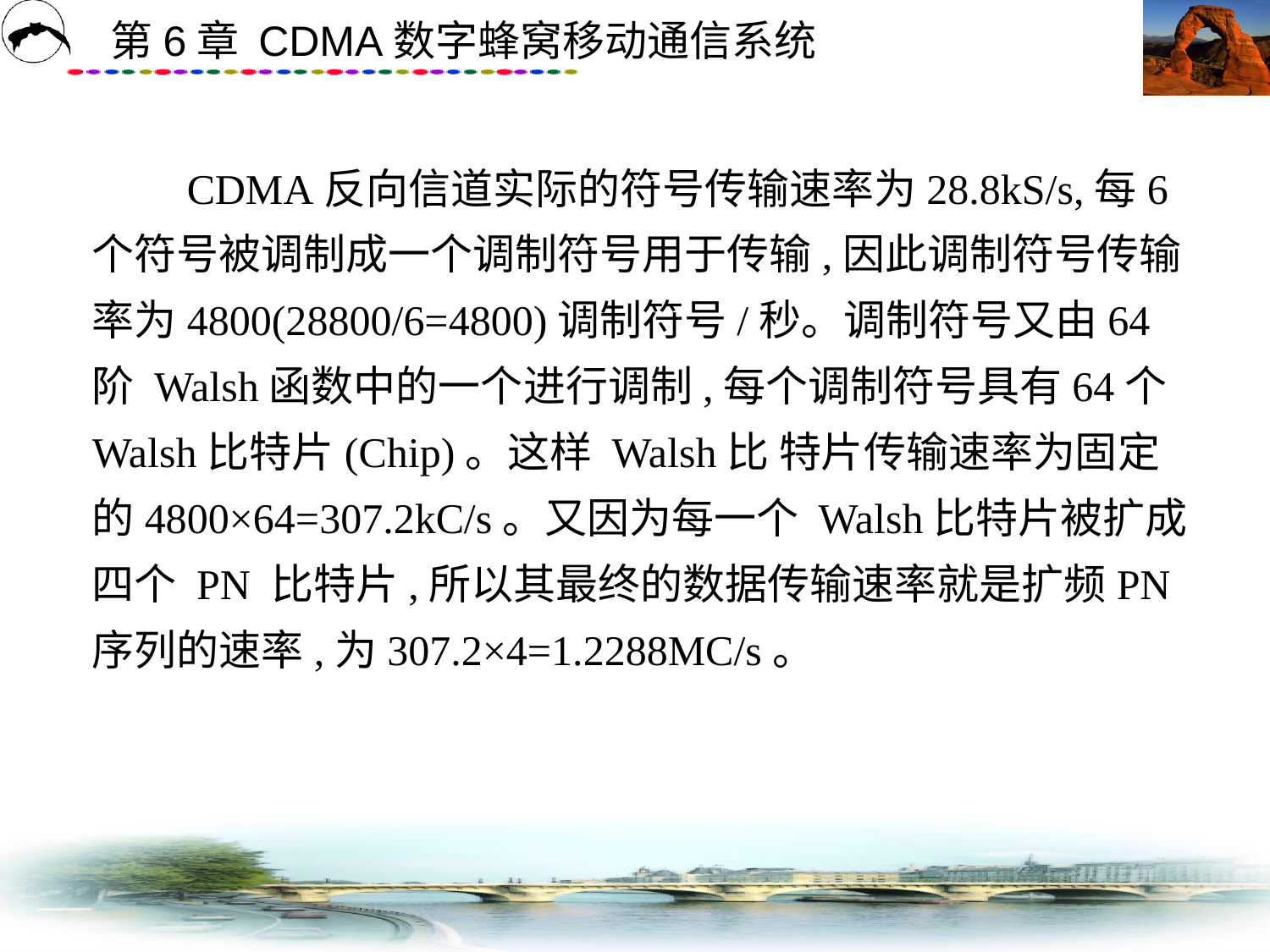

# CDMA反向信道实际的符号传输速率为28.8kS/s,每6个符号被调制成一个调制符号用于传输,因此调制符号传输率为4800(28800/6=4800)调制符号/秒。调制符号又由64阶 Walsh函数中的一个进行调制,每个调制符号具有64个 Walsh比特片(Chip)。这样 Walsh比 特片传输速率为固定的4800×64=307.2kC/s。又因为每一个 Walsh比特片被扩成四个 PN 比特片,所以其最终的数据传输速率就是扩频PN序列的速率,为307.2×4=1.2288MC/s。